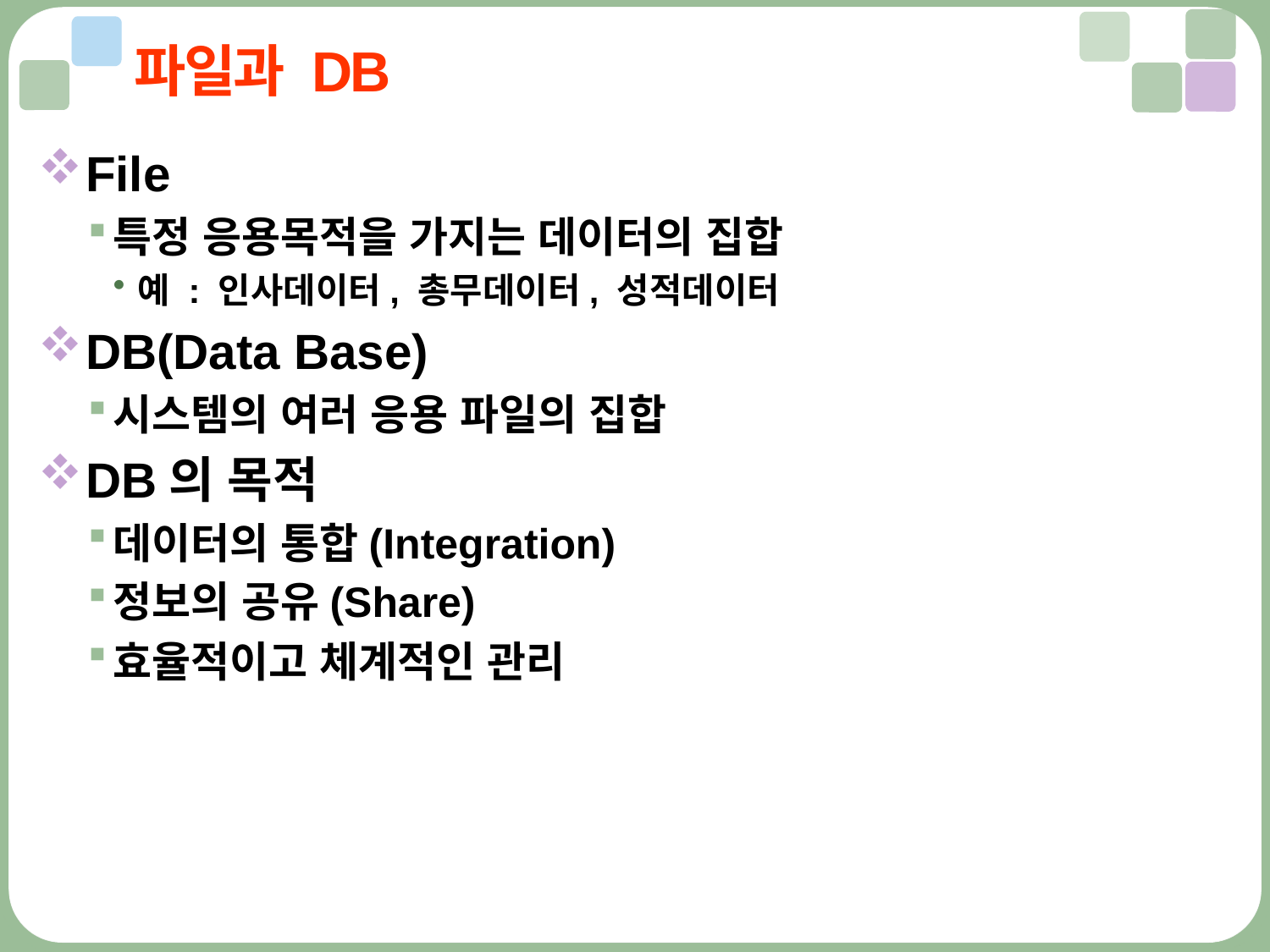

# 파일과 DB
File
특정 응용목적을 가지는 데이터의 집합
예 : 인사데이터, 총무데이터, 성적데이터
DB(Data Base)
시스템의 여러 응용 파일의 집합
DB의 목적
데이터의 통합(Integration)
정보의 공유(Share)
효율적이고 체계적인 관리